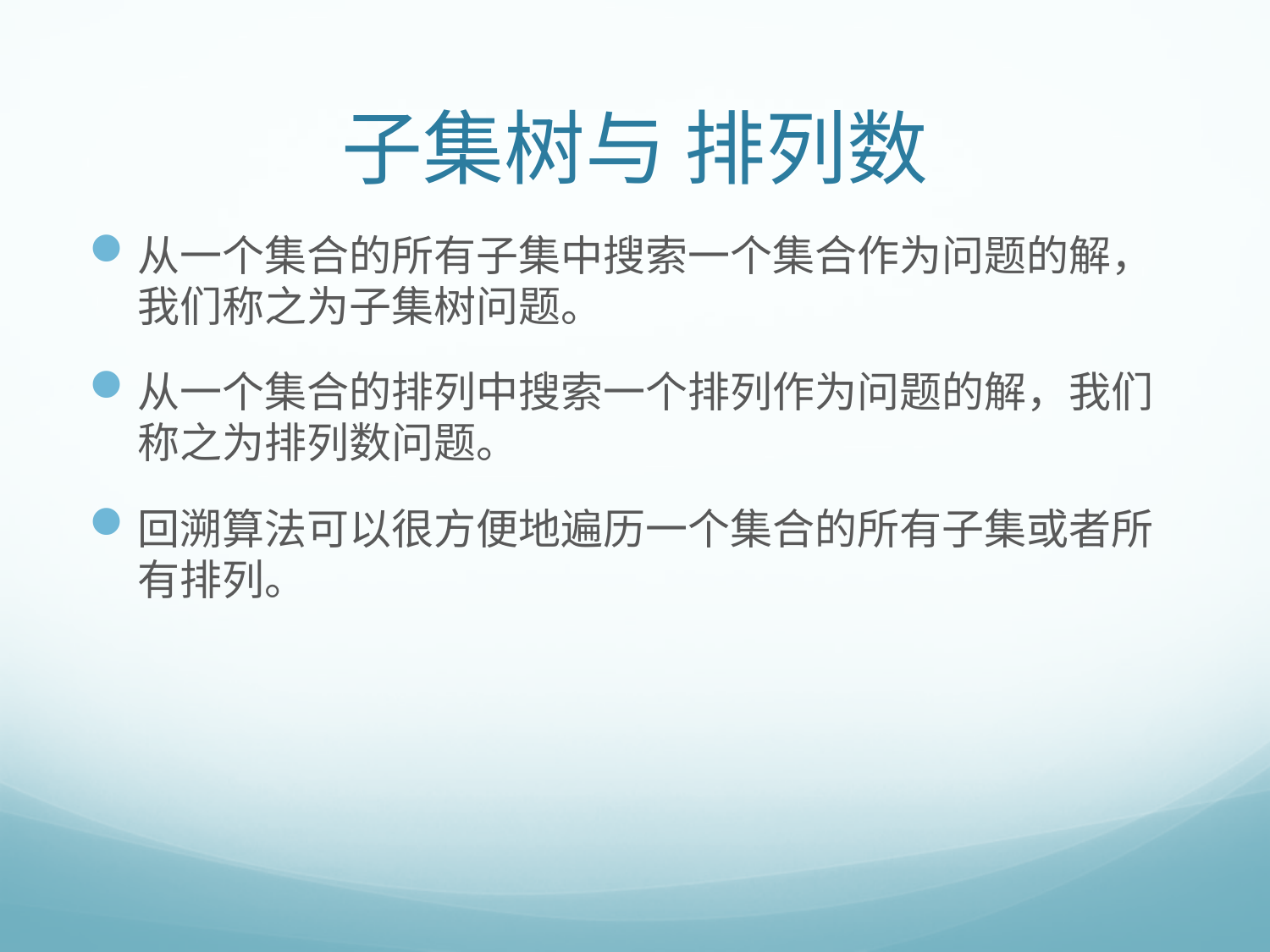

# 子集树与 排列数
从一个集合的所有子集中搜索一个集合作为问题的解，我们称之为子集树问题。
从一个集合的排列中搜索一个排列作为问题的解，我们称之为排列数问题。
回溯算法可以很方便地遍历一个集合的所有子集或者所有排列。